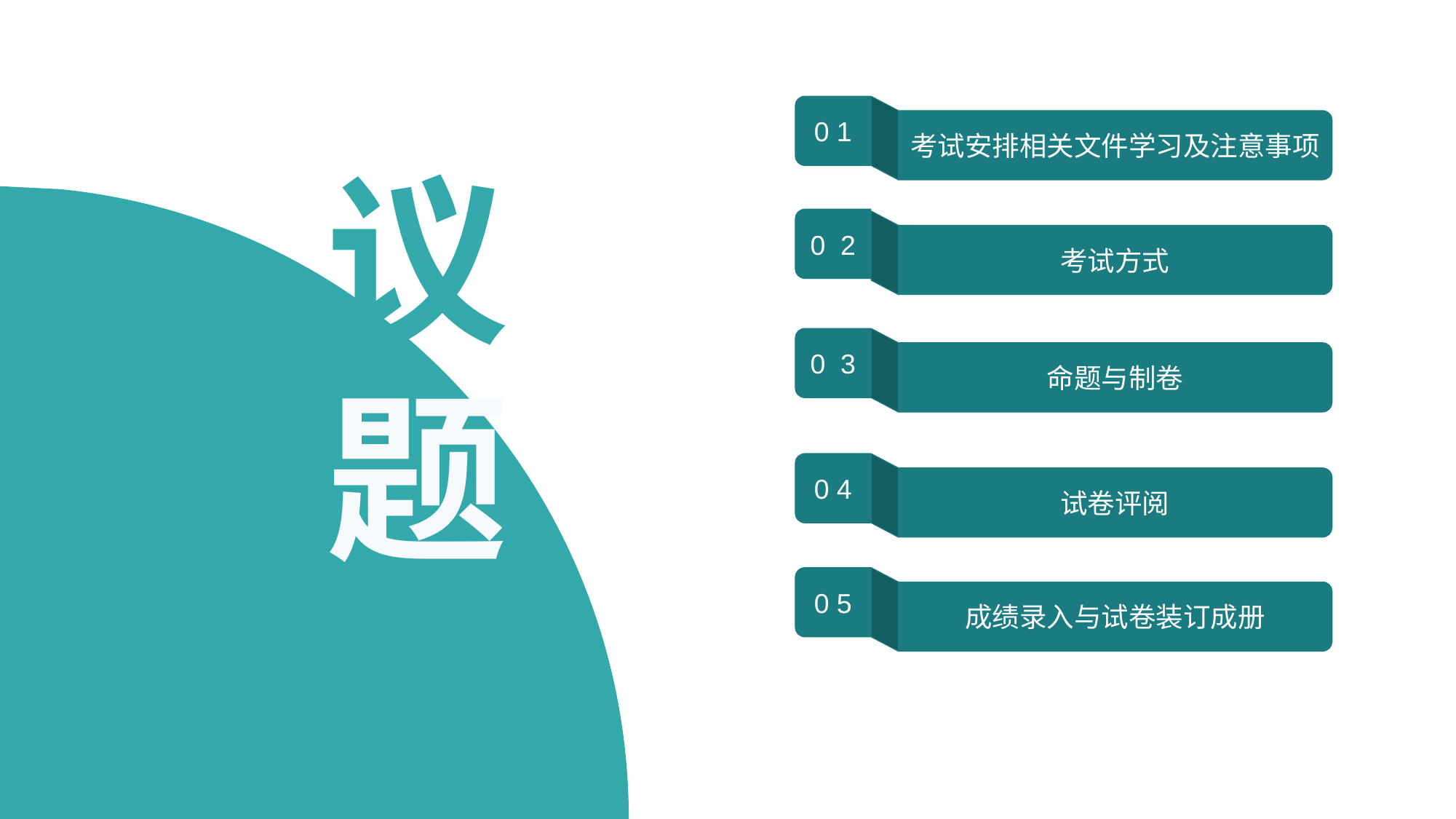

0 1

考试安排相关文件学习及注意事项
议
题
0  2

考试方式
0  3

命题与制卷
0 4

试卷评阅
0 5

成绩录入与试卷装订成册